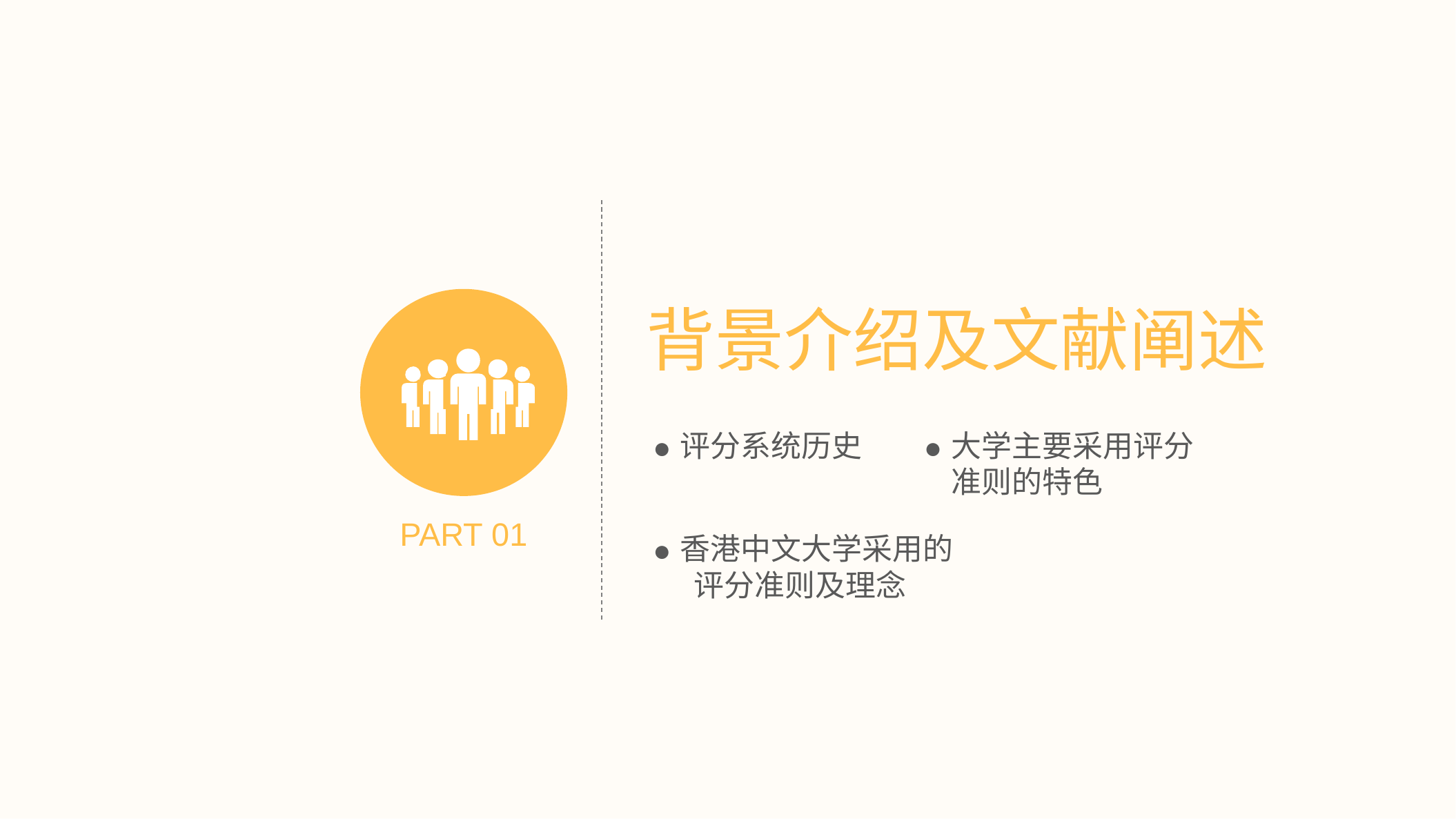

背景介绍及文献阐述
大学主要采用评分准则的特色
评分系统历史
PART 01
香港中文大学采用的
    评分准则及理念